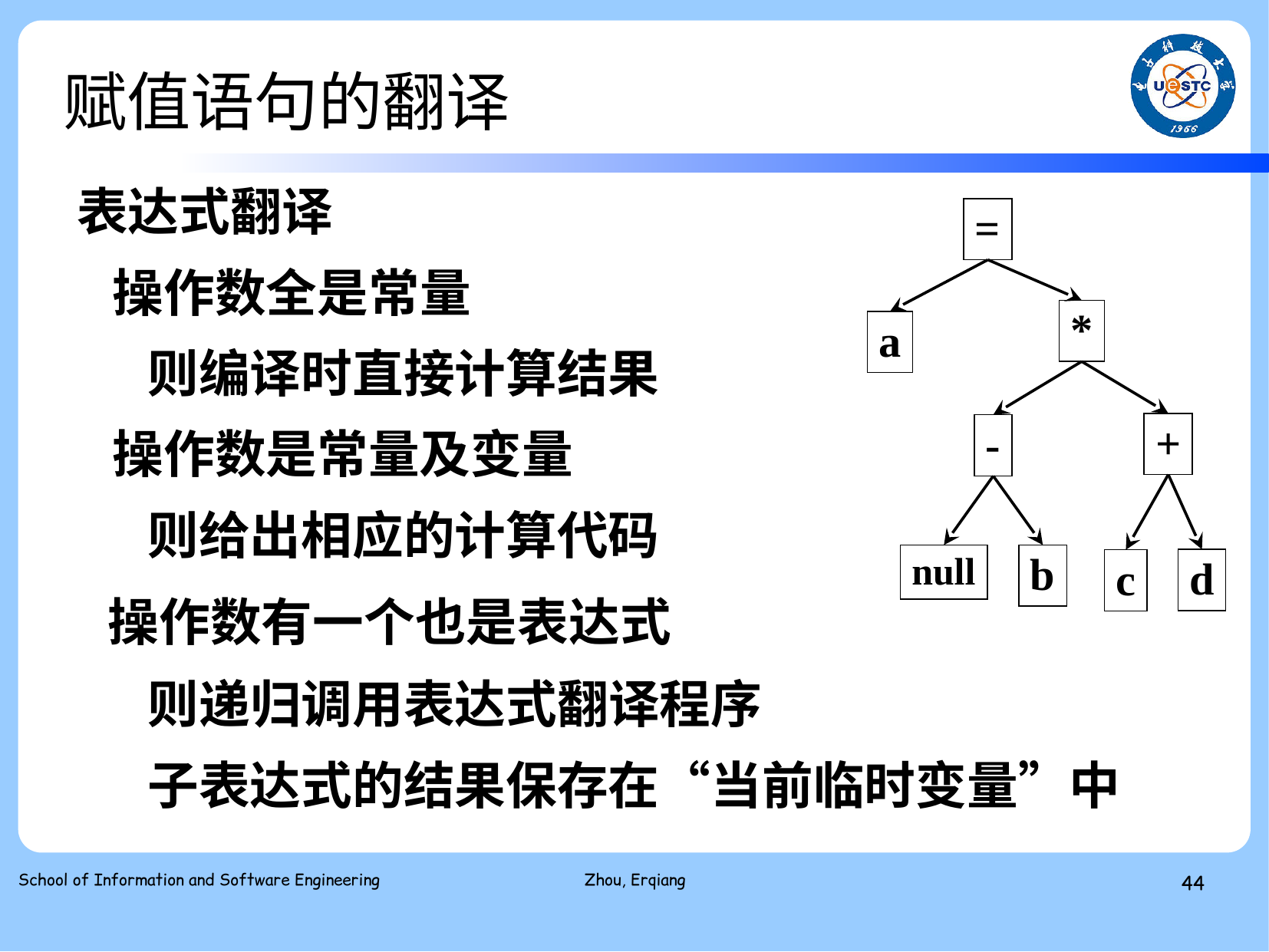

# 赋值语句的翻译
表达式翻译
  操作数全是常量
     则编译时直接计算结果
  操作数是常量及变量
     则给出相应的计算代码
  操作数有一个也是表达式
     则递归调用表达式翻译程序
     子表达式的结果保存在“当前临时变量”中

=
*
a
+
-
null
b
d
c
School of Information and Software Engineering
Zhou, Erqiang
44